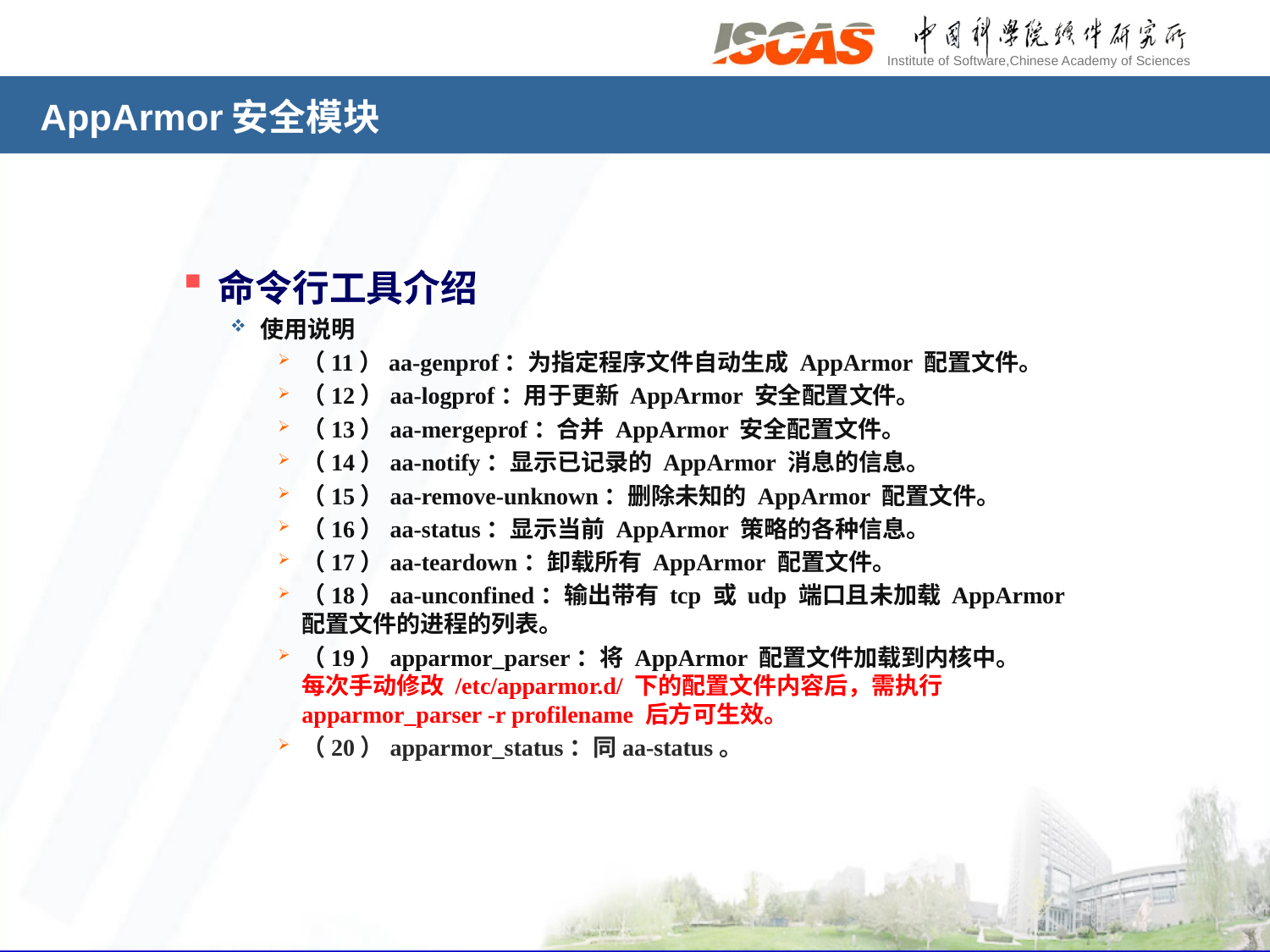

# AppArmor安全模块
命令行工具介绍
使用说明
（11）aa-genprof：为指定程序文件自动生成 AppArmor 配置文件。
（12）aa-logprof：用于更新 AppArmor 安全配置文件。
（13）aa-mergeprof：合并 AppArmor 安全配置文件。
（14）aa-notify：显示已记录的 AppArmor 消息的信息。
（15）aa-remove-unknown：删除未知的 AppArmor 配置文件。
（16）aa-status：显示当前 AppArmor 策略的各种信息。
（17）aa-teardown：卸载所有 AppArmor 配置文件。
（18）aa-unconfined：输出带有 tcp 或 udp 端口且未加载 AppArmor 配置文件的进程的列表。
（19）apparmor_parser：将 AppArmor 配置文件加载到内核中。
每次手动修改 /etc/apparmor.d/ 下的配置文件内容后，需执行 apparmor_parser -r profilename 后方可生效。
（20）apparmor_status：同aa-status。